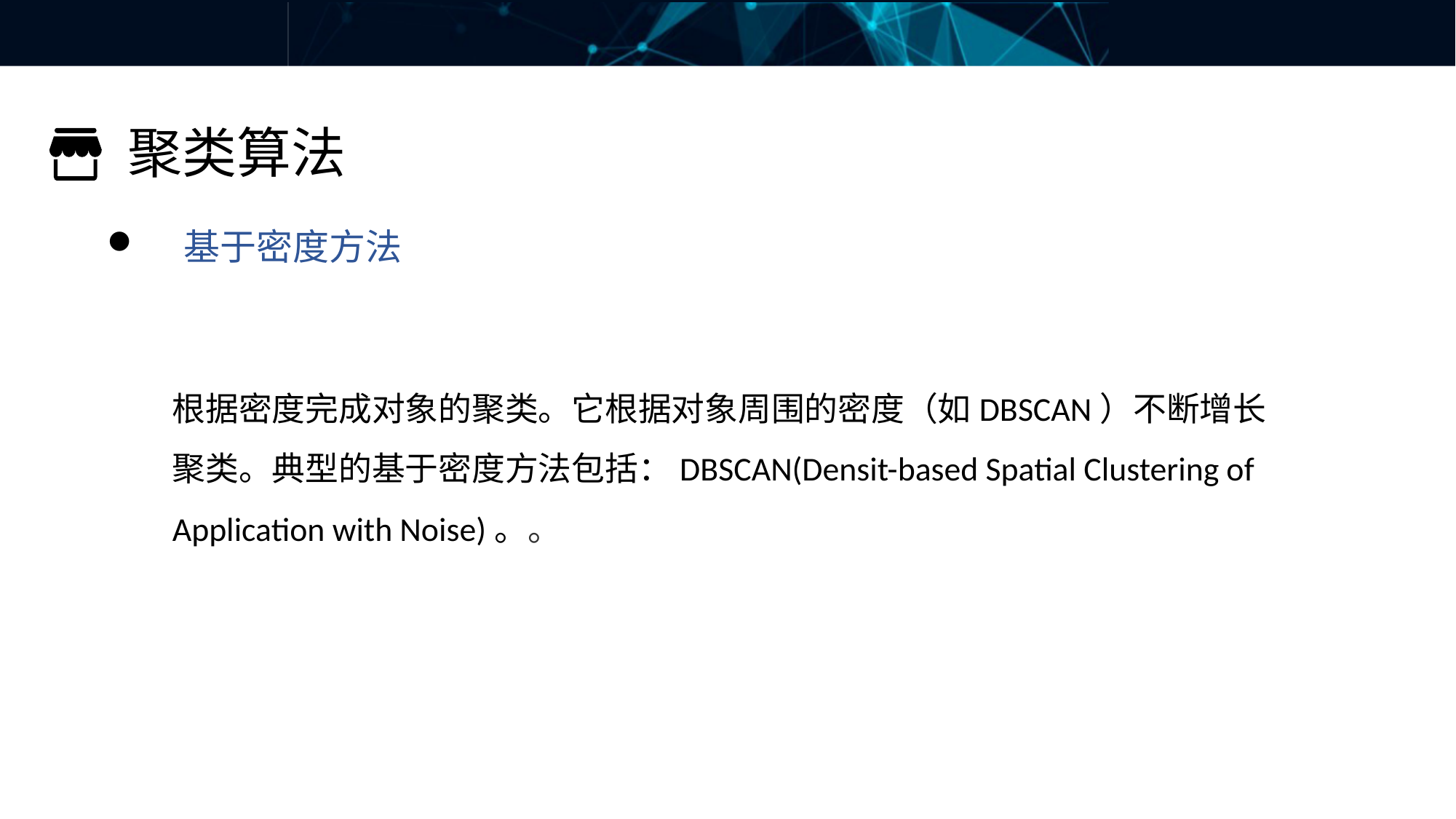

聚类算法

   基于密度方法
根据密度完成对象的聚类。它根据对象周围的密度（如DBSCAN）不断增长聚类。典型的基于密度方法包括：DBSCAN(Densit-based Spatial Clustering of Application with Noise)。。